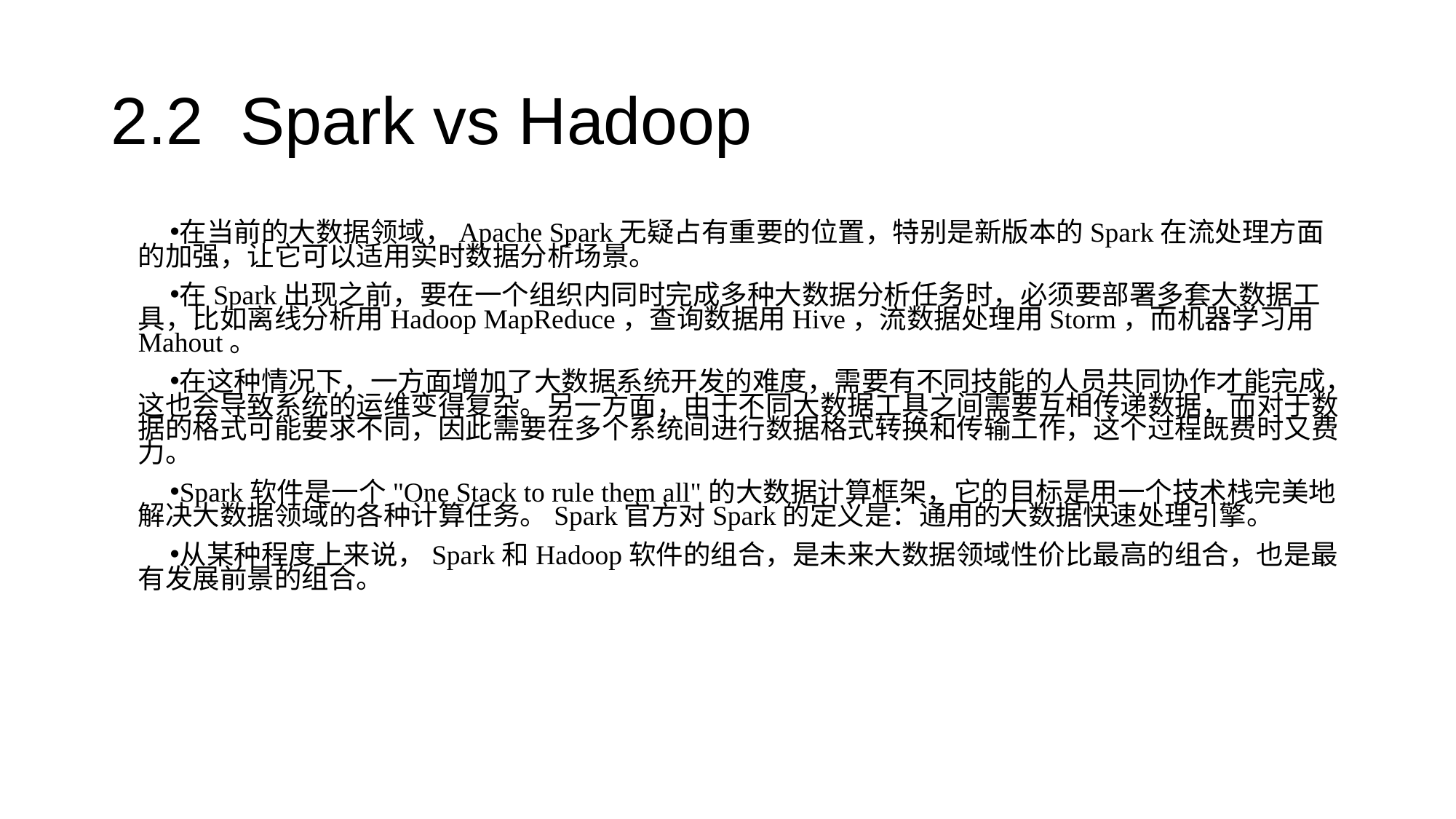

# 2.2  Spark vs Hadoop
在当前的大数据领域，Apache Spark无疑占有重要的位置，特别是新版本的Spark在流处理方面的加强，让它可以适用实时数据分析场景。
在Spark出现之前，要在一个组织内同时完成多种大数据分析任务时，必须要部署多套大数据工具，比如离线分析用Hadoop MapReduce，查询数据用Hive，流数据处理用Storm，而机器学习用Mahout。
在这种情况下，一方面增加了大数据系统开发的难度，需要有不同技能的人员共同协作才能完成，这也会导致系统的运维变得复杂。另一方面，由于不同大数据工具之间需要互相传递数据，而对于数据的格式可能要求不同，因此需要在多个系统间进行数据格式转换和传输工作，这个过程既费时又费力。
Spark软件是一个"One Stack to rule them all"的大数据计算框架，它的目标是用一个技术栈完美地解决大数据领域的各种计算任务。Spark官方对Spark的定义是：通用的大数据快速处理引擎。
从某种程度上来说，Spark和Hadoop软件的组合，是未来大数据领域性价比最高的组合，也是最有发展前景的组合。